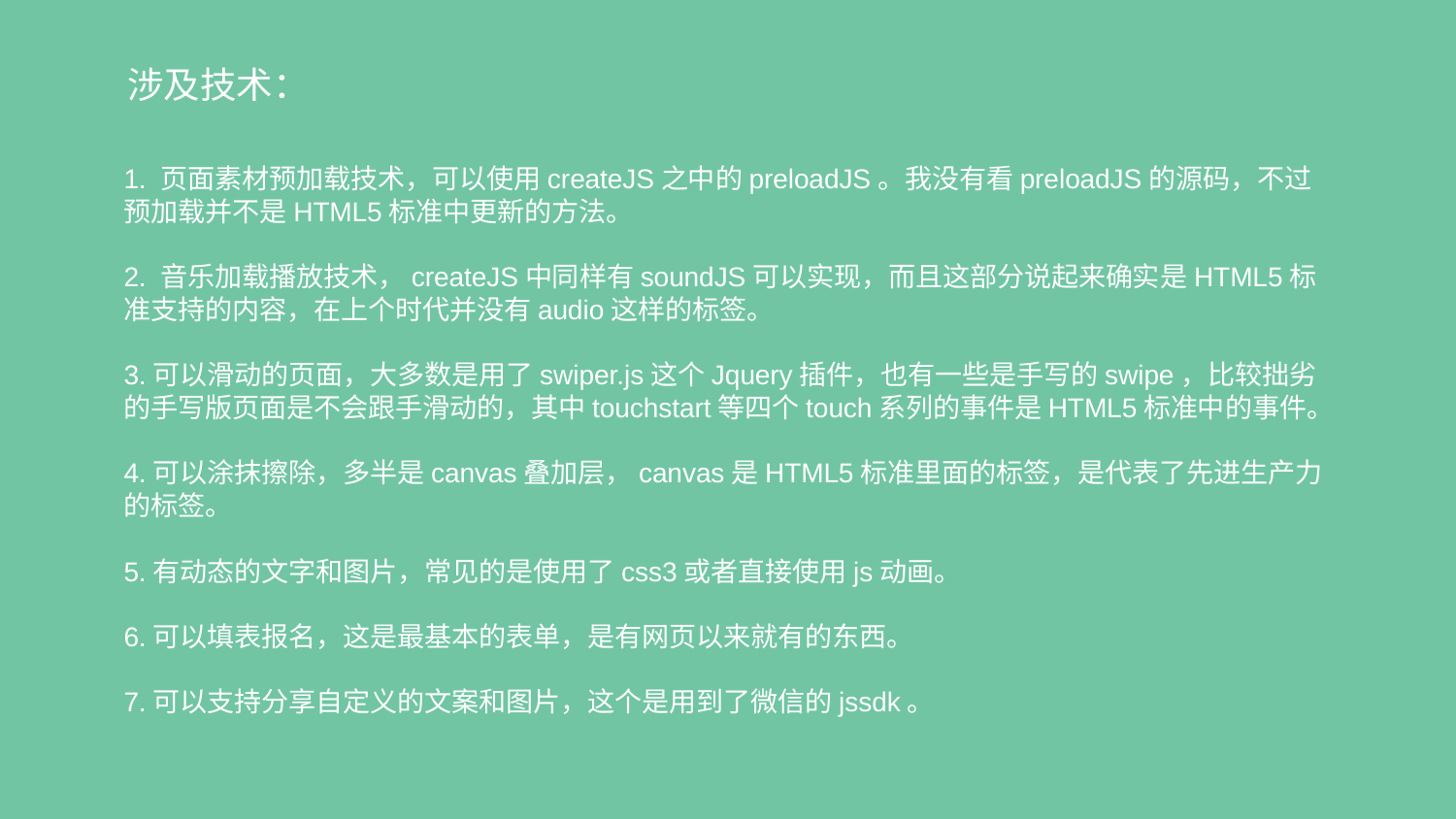

涉及技术：
1. 页面素材预加载技术，可以使用createJS之中的preloadJS。我没有看preloadJS的源码，不过预加载并不是HTML5标准中更新的方法。

2. 音乐加载播放技术，createJS中同样有soundJS可以实现，而且这部分说起来确实是HTML5标准支持的内容，在上个时代并没有audio这样的标签。

3.可以滑动的页面，大多数是用了swiper.js这个Jquery插件，也有一些是手写的swipe，比较拙劣的手写版页面是不会跟手滑动的，其中touchstart等四个touch系列的事件是HTML5标准中的事件。

4.可以涂抹擦除，多半是canvas叠加层，canvas是HTML5标准里面的标签，是代表了先进生产力的标签。

5.有动态的文字和图片，常见的是使用了css3或者直接使用js动画。

6.可以填表报名，这是最基本的表单，是有网页以来就有的东西。

7.可以支持分享自定义的文案和图片，这个是用到了微信的jssdk。